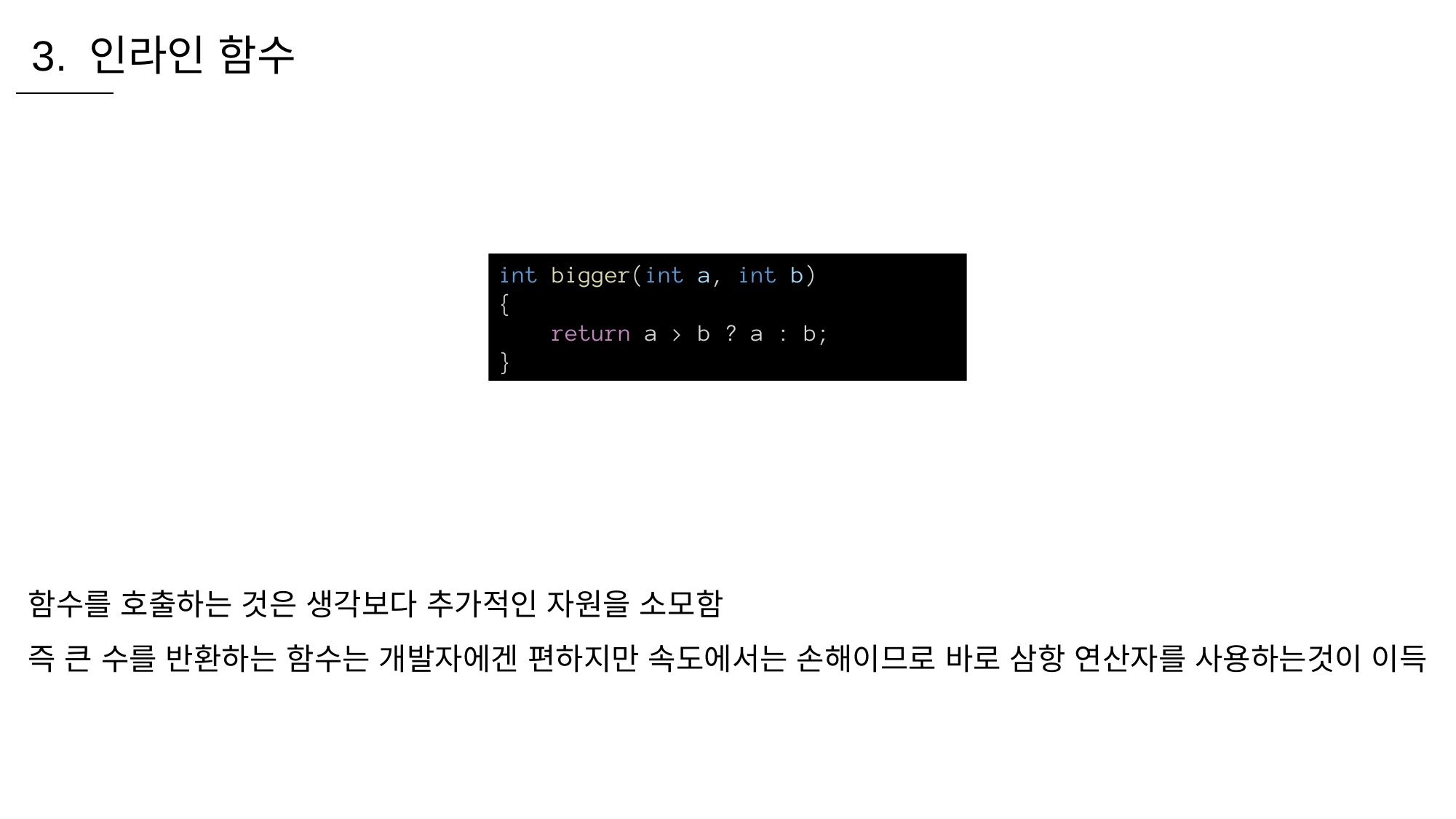

3. 인라인 함수
int bigger(int a, int b)
{
    return a > b ? a : b;
}
함수를 호출하는 것은 생각보다 추가적인 자원을 소모함
즉 큰 수를 반환하는 함수는 개발자에겐 편하지만 속도에서는 손해이므로 바로 삼항 연산자를 사용하는것이 이득